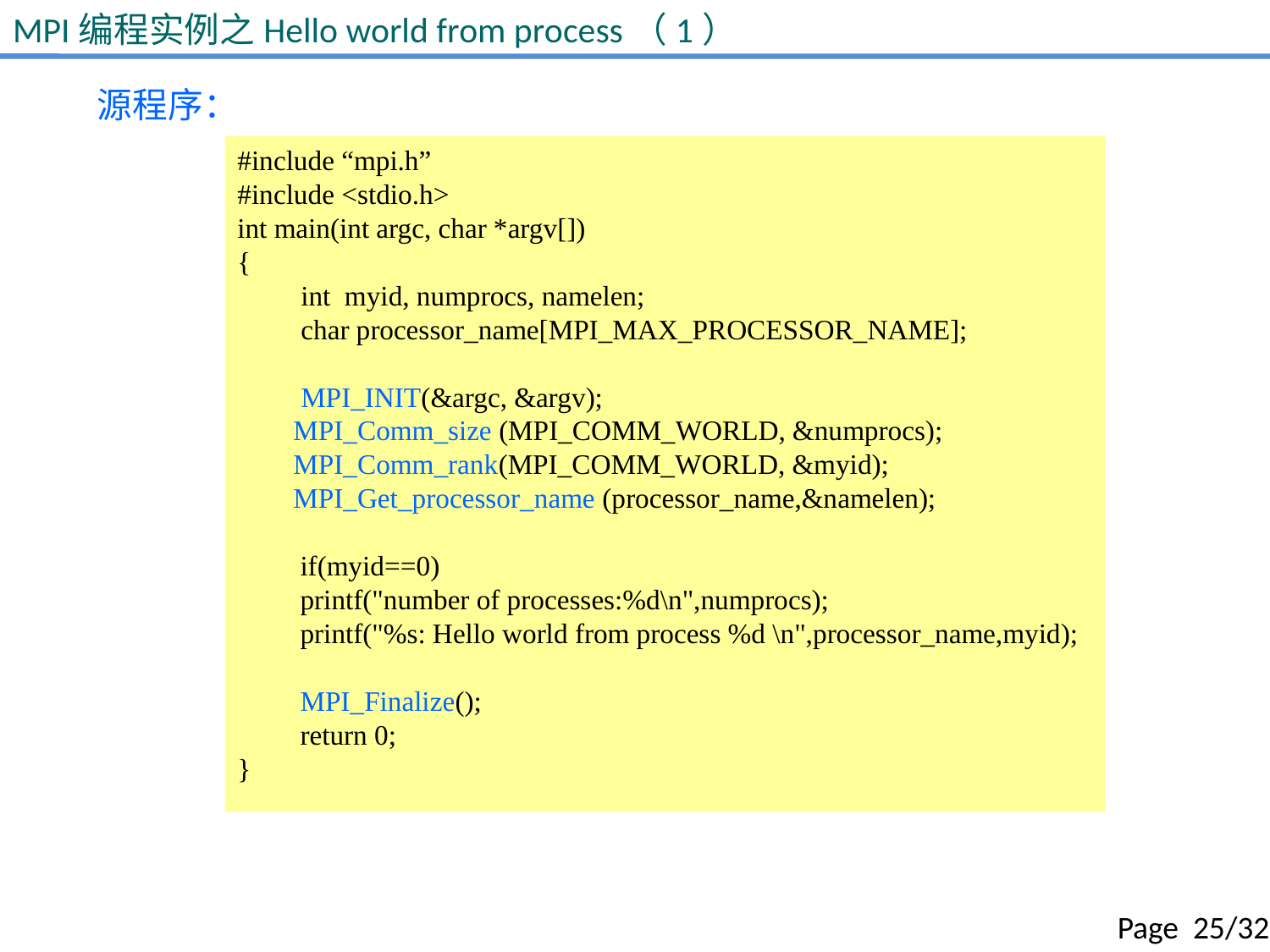

# MPI编程实例之Hello world from process（1）

源程序：
#include “mpi.h”
#include <stdio.h>
int main(int argc, char *argv[])
{
int  myid, numprocs, namelen;
char processor_name[MPI_MAX_PROCESSOR_NAME];

MPI_INIT(&argc, &argv);
        MPI_Comm_size (MPI_COMM_WORLD, &numprocs);
        MPI_Comm_rank(MPI_COMM_WORLD, &myid);
        MPI_Get_processor_name (processor_name,&namelen);

         if(myid==0)
         printf("number of processes:%d\n",numprocs);
         printf("%s: Hello world from process %d \n",processor_name,myid);

         MPI_Finalize();
         return 0;
}

Page  25/32